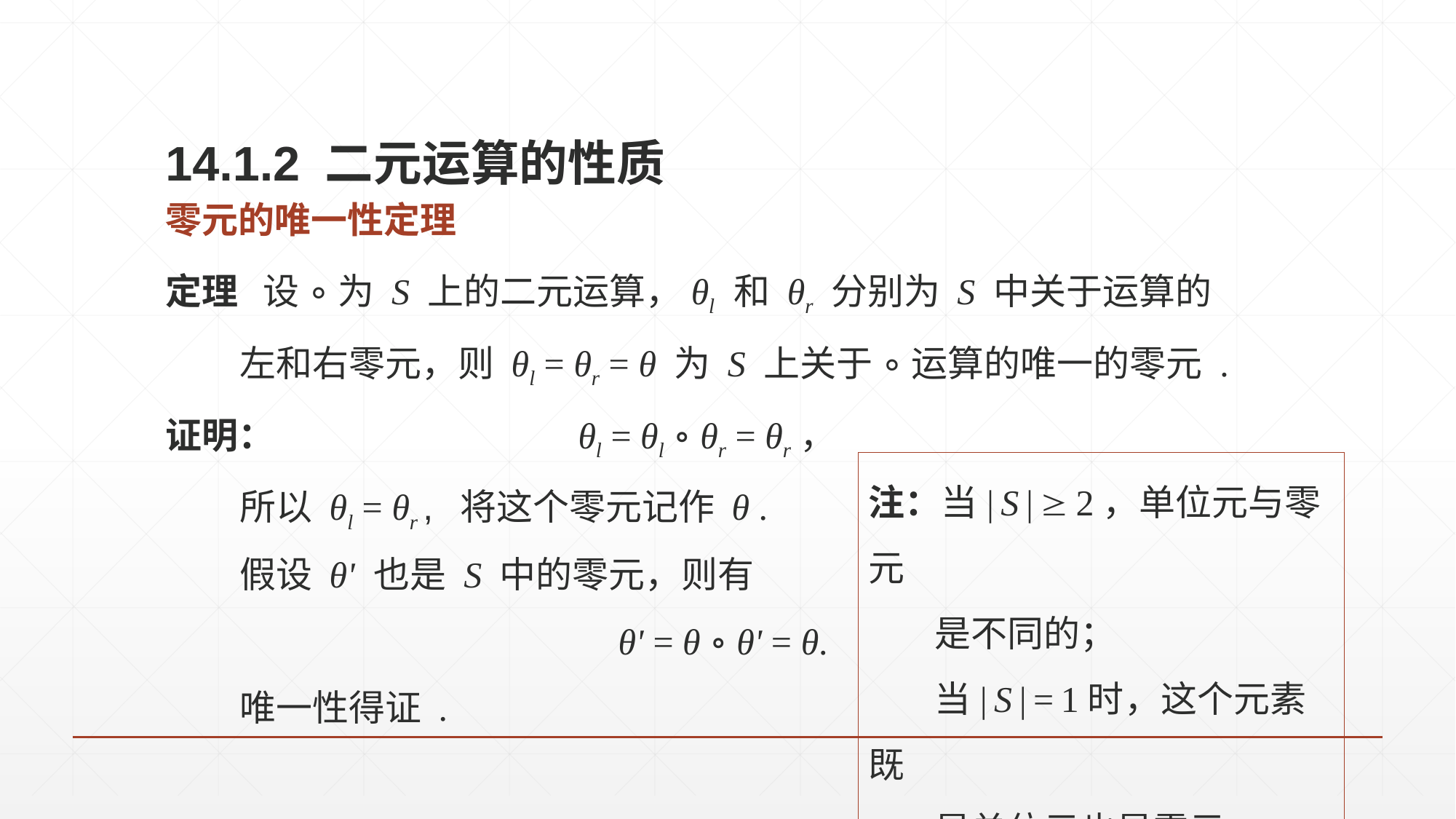

# 14.1.2 二元运算的性质
零元的唯一性定理
定理   设 ∘ 为 S 上的二元运算，θl  和 θr 分别为 S 中关于运算的
        左和右零元，则 θl = θr = θ 为 S 上关于 ∘ 运算的唯一的零元 .
证明：                                    θl = θl ∘ θr = θr，
        所以 θl = θr ,  将这个零元记作 θ .
        假设 θʹ 也是 S 中的零元，则有
θʹ = θ ∘ θʹ = θ.
        唯一性得证 .

注：当| S | ≥ 2，单位元与零元
       是不同的；
       当| S | = 1时，这个元素既
       是单位元也是零元 .